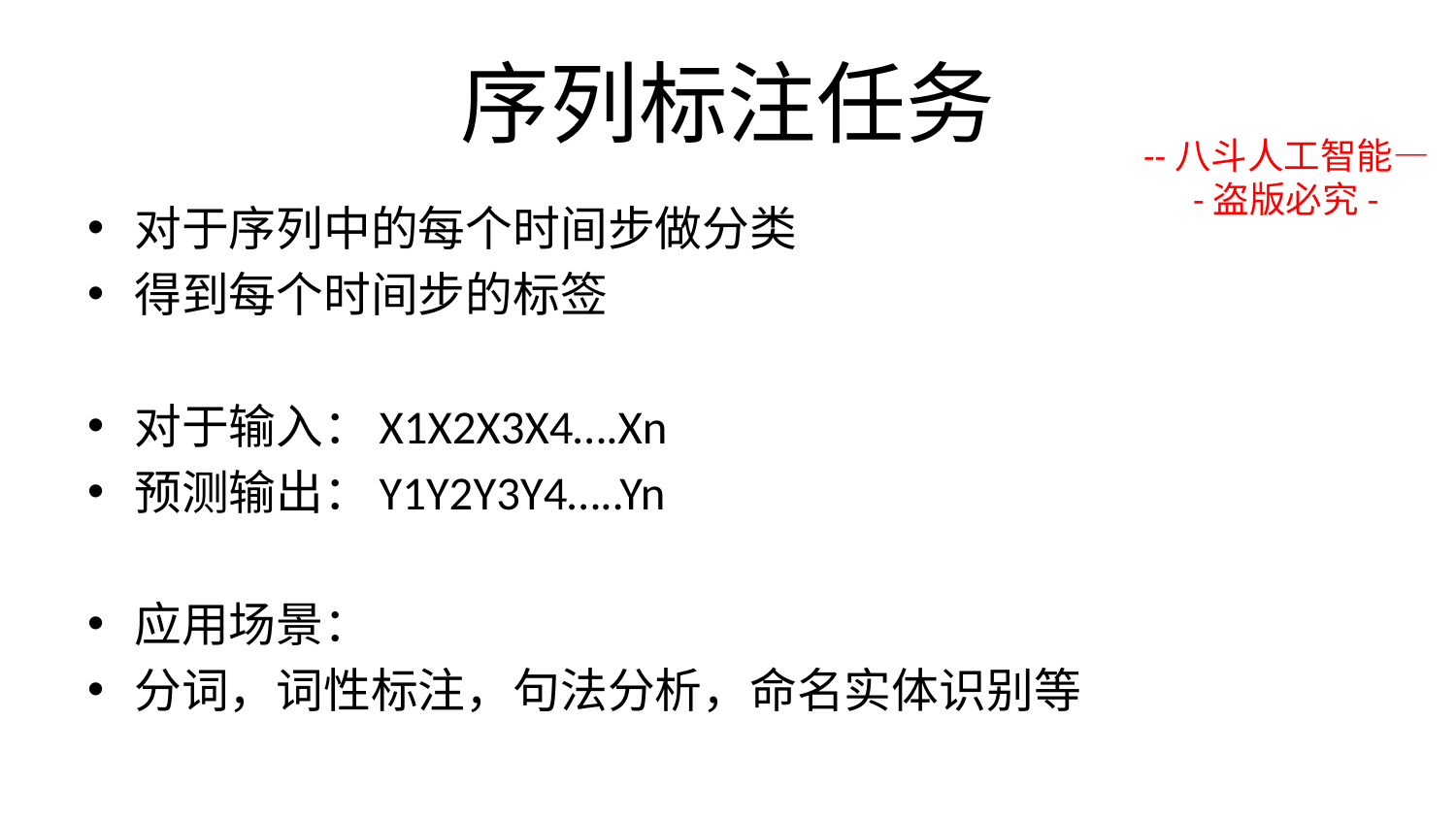

# 序列标注任务
--八斗人工智能—
      -盗版必究-
对于序列中的每个时间步做分类
得到每个时间步的标签

对于输入：X1X2X3X4….Xn
预测输出：Y1Y2Y3Y4…..Yn

应用场景：
分词，词性标注，句法分析，命名实体识别等